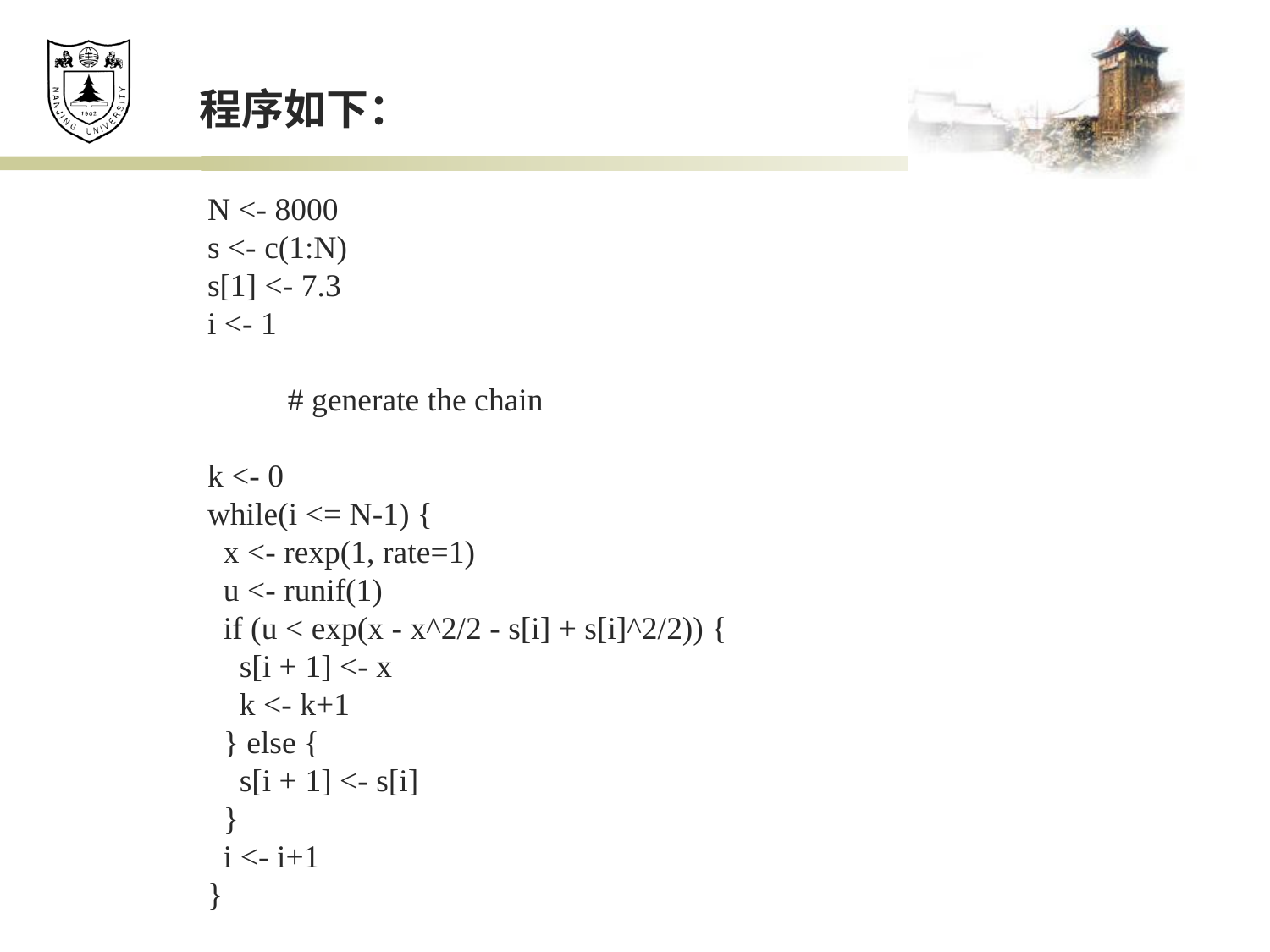

程序如下：
N <- 8000
s <- c(1:N)
s[1] <- 7.3
i <- 1

          # generate the chain

k <- 0
while(i <= N-1) {
  x <- rexp(1, rate=1)
  u <- runif(1)
  if (u < exp(x - x^2/2 - s[i] + s[i]^2/2)) {
    s[i + 1] <- x
    k <- k+1
  } else {
    s[i + 1] <- s[i]
  }
  i <- i+1
}